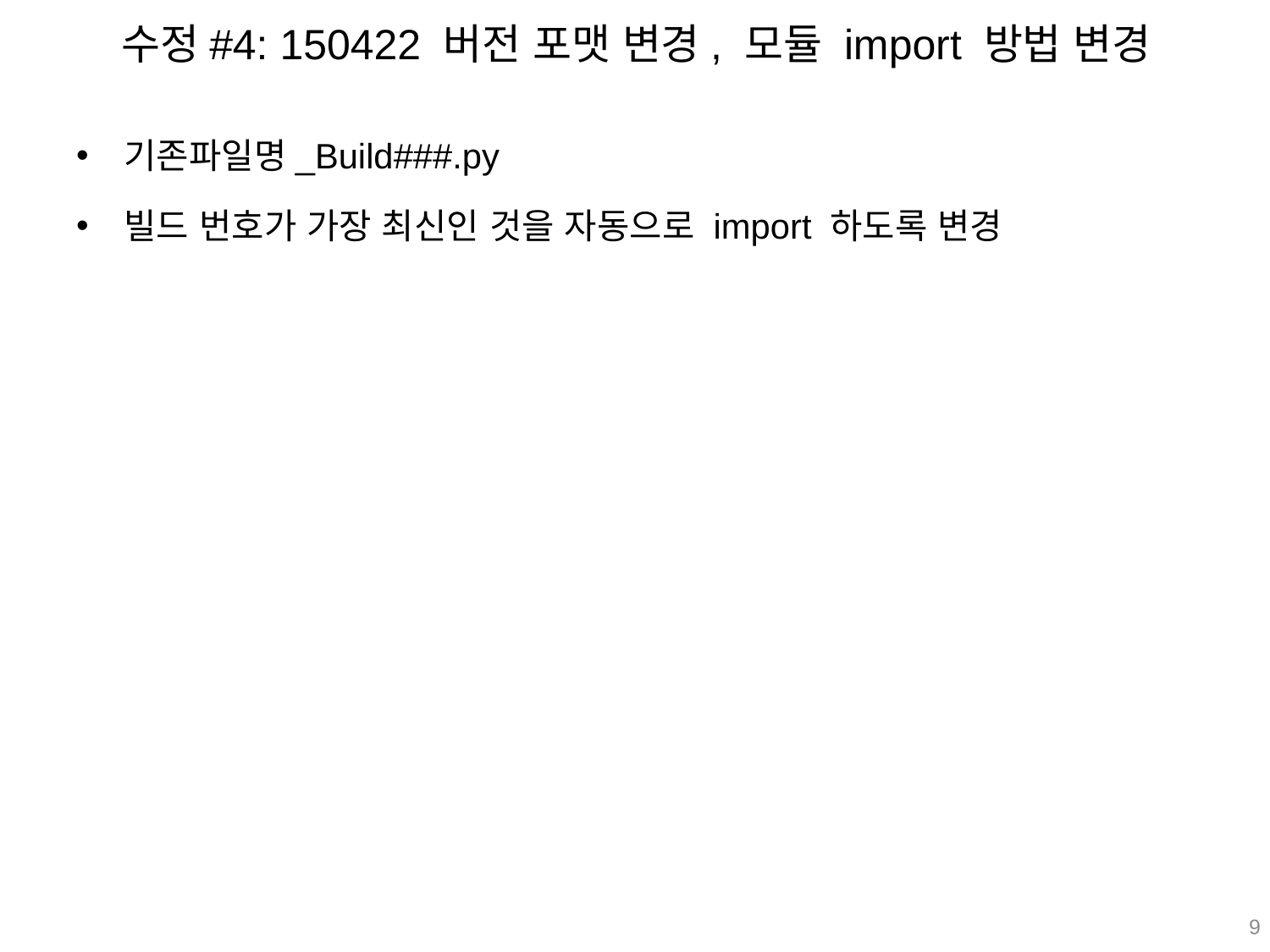

# 수정#4: 150422 버전 포맷 변경, 모듈 import 방법 변경
기존파일명_Build###.py
빌드 번호가 가장 최신인 것을 자동으로 import 하도록 변경
9